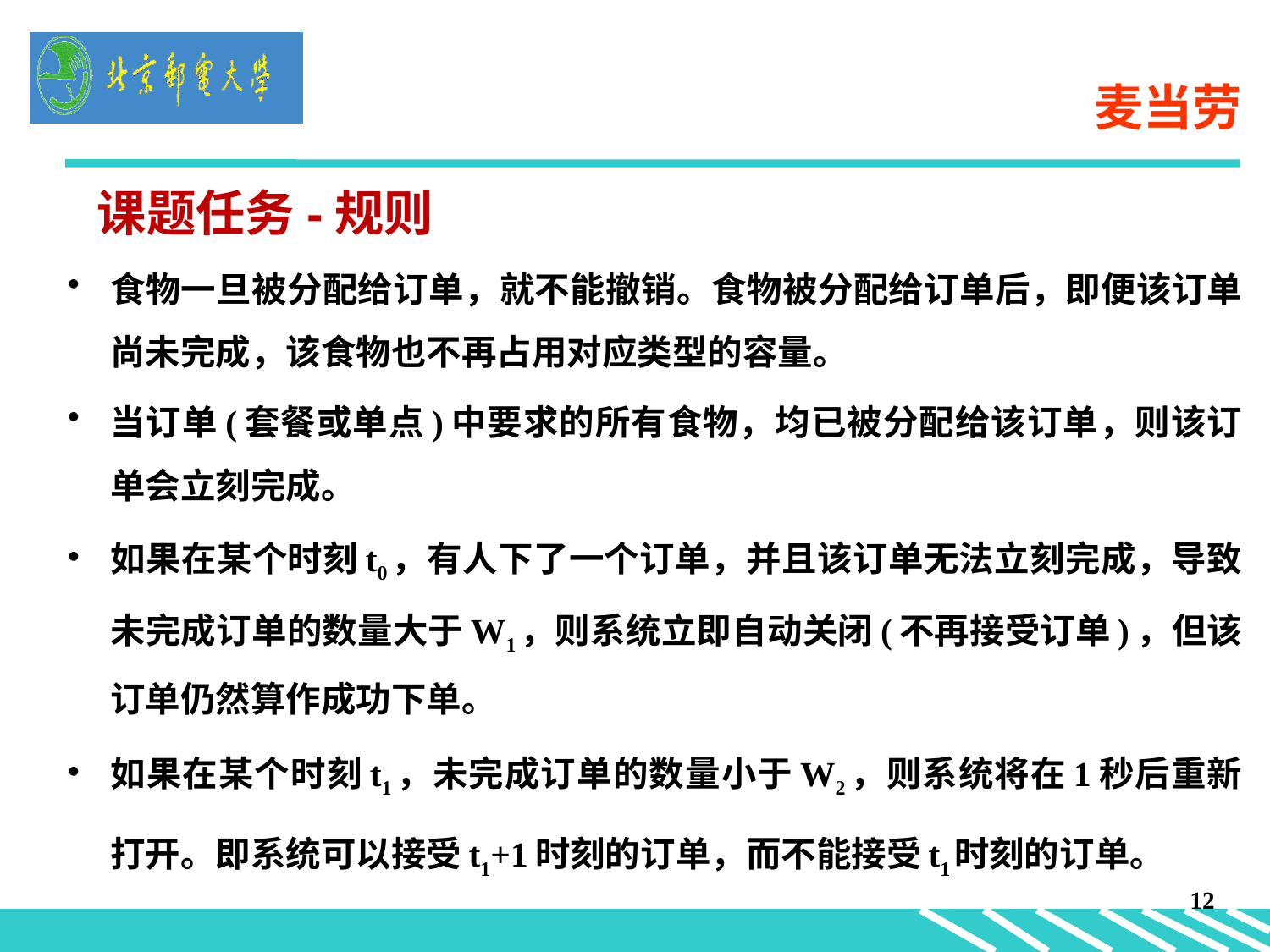

# 麦当劳
课题任务-规则
食物一旦被分配给订单，就不能撤销。食物被分配给订单后，即便该订单尚未完成，该食物也不再占用对应类型的容量。
当订单(套餐或单点)中要求的所有食物，均已被分配给该订单，则该订单会立刻完成。
如果在某个时刻t0，有人下了一个订单，并且该订单无法立刻完成，导致未完成订单的数量大于W1，则系统立即自动关闭(不再接受订单)，但该订单仍然算作成功下单。
如果在某个时刻t1，未完成订单的数量小于W2，则系统将在1秒后重新打开。即系统可以接受t1+1时刻的订单，而不能接受t1时刻的订单。
12